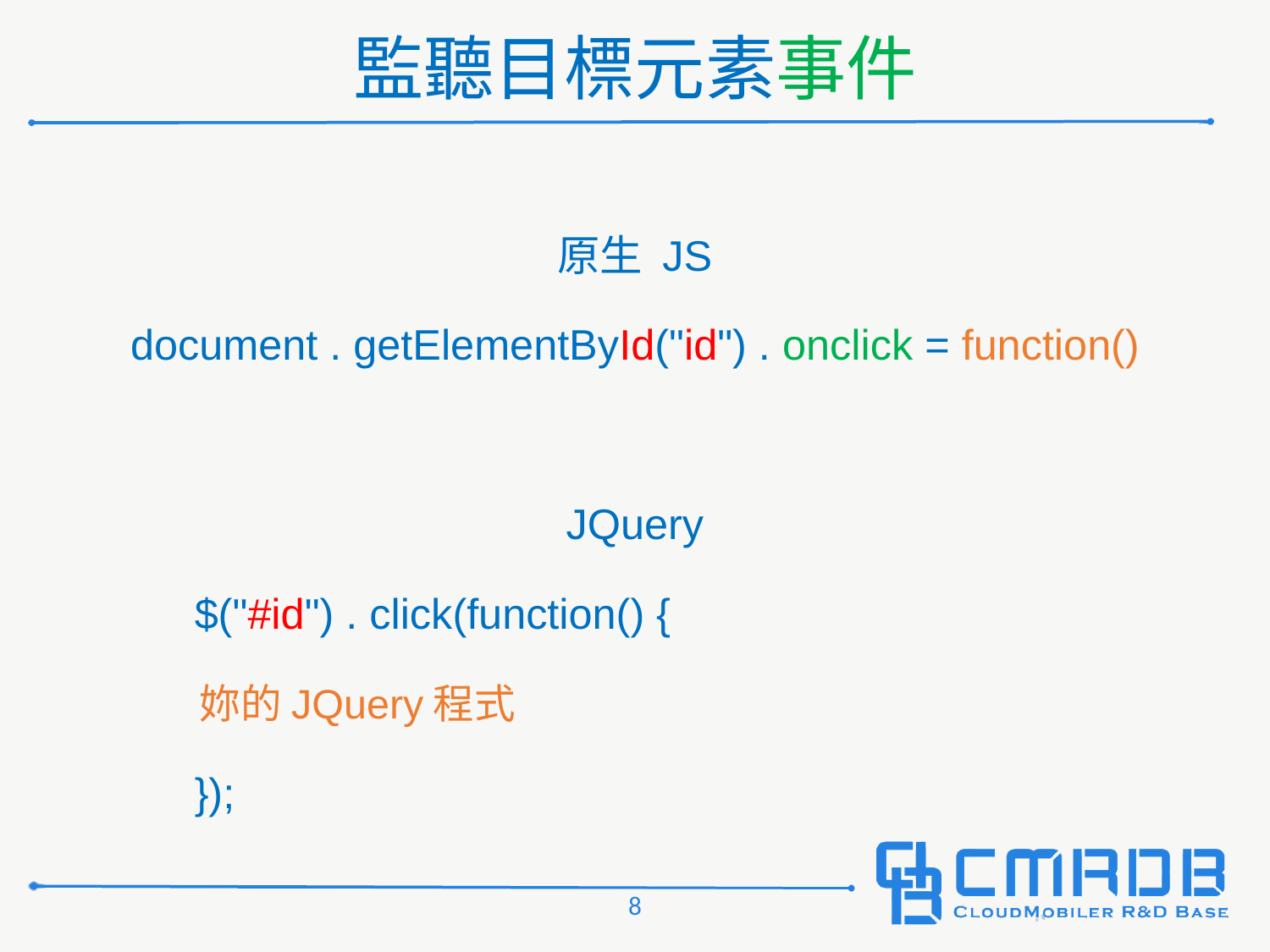

# 監聽目標元素事件
原生 JS
document . getElementById("id") . onclick = function()

JQuery
			  $("#id") . click(function() {
				  妳的JQuery程式
			  });